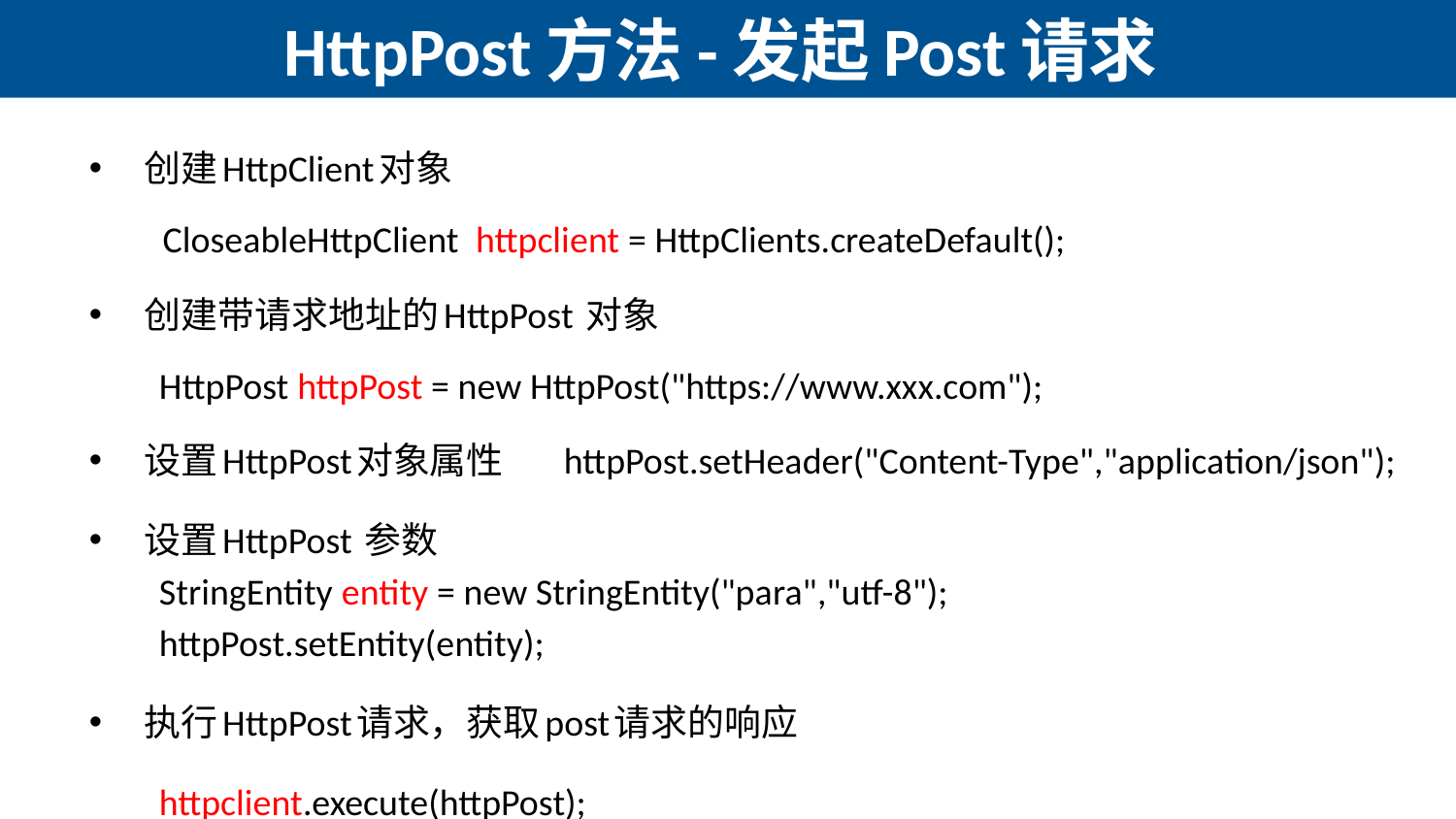

# HttpPost方法-发起Post请求
创建HttpClient对象
	CloseableHttpClient  httpclient = HttpClients.createDefault();
创建带请求地址的HttpPost 对象
    	HttpPost httpPost = new HttpPost("https://www.xxx.com");
设置HttpPost对象属性	httpPost.setHeader("Content-Type","application/json");
设置HttpPost 参数
	StringEntity entity = new StringEntity("para","utf-8");
	httpPost.setEntity(entity);
执行HttpPost请求，获取post请求的响应
	httpclient.execute(httpPost);